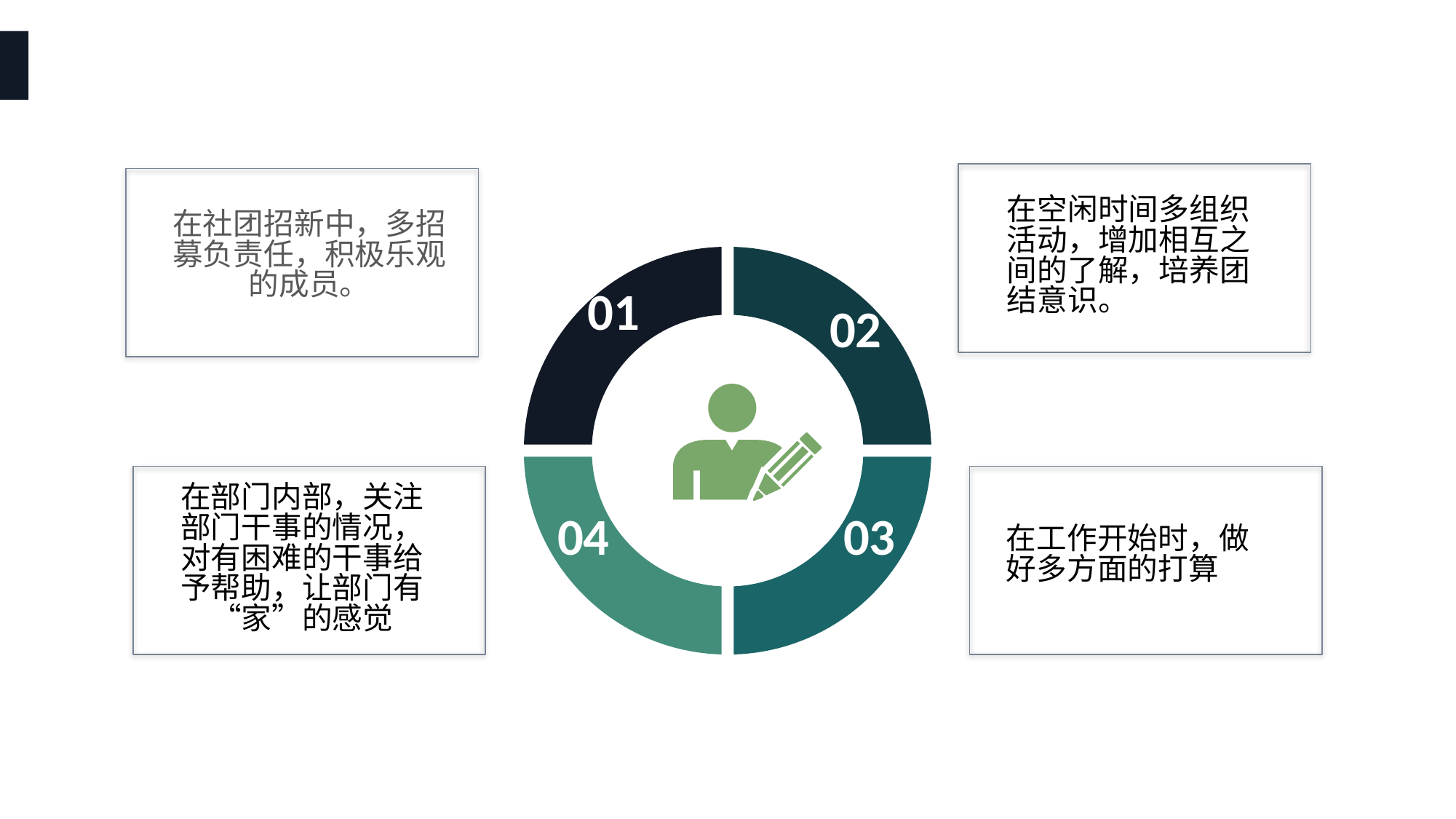

在空闲时间多组织活动，增加相互之间的了解，培养团结意识。
在社团招新中，多招募负责任，积极乐观的成员。

01
02

在部门内部，关注部门干事的情况，对有困难的干事给予帮助，让部门有“家”的感觉
在工作开始时，做好多方面的打算
04
03